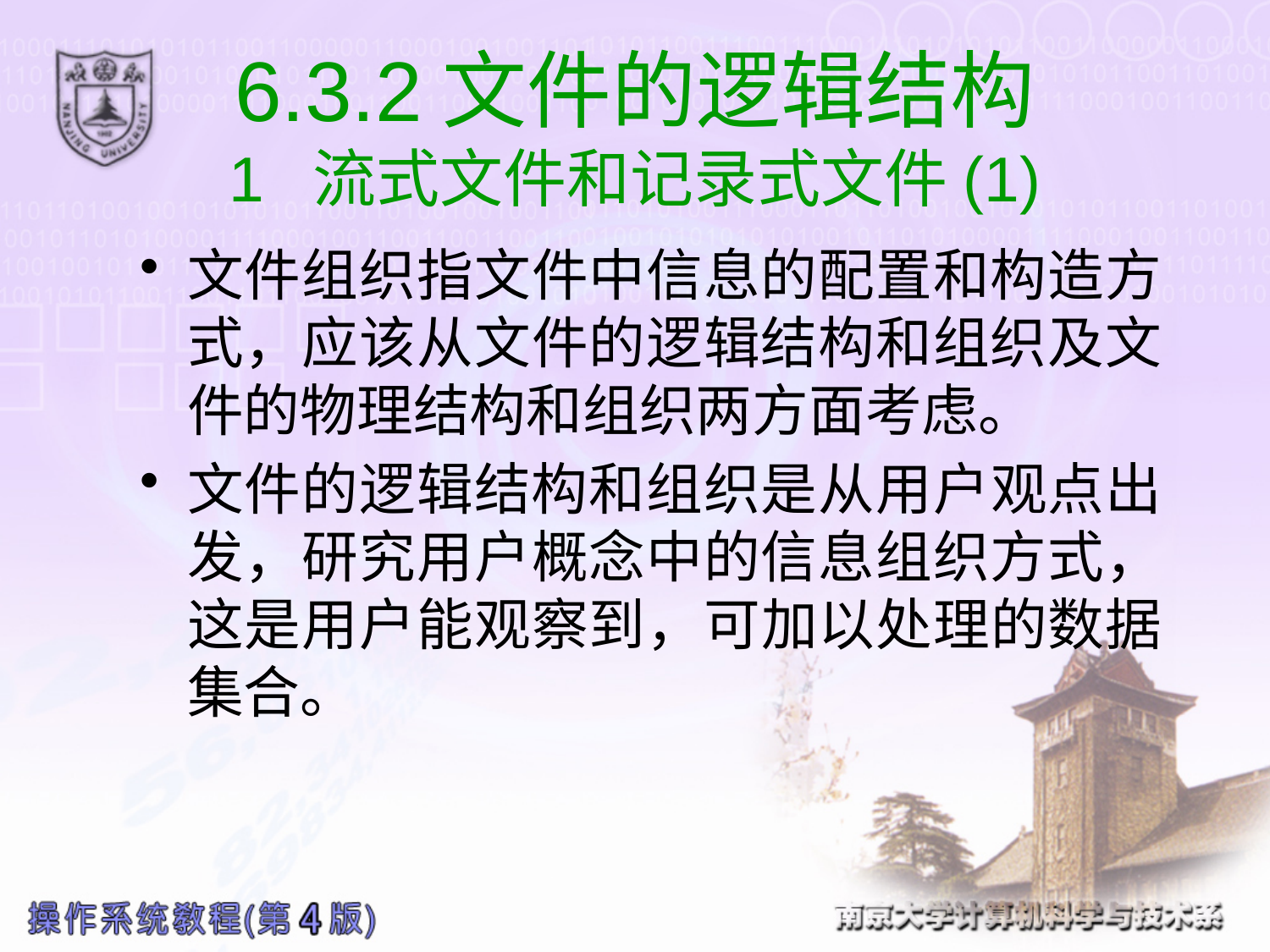

# 6.3.2文件的逻辑结构 1  流式文件和记录式文件(1)
文件组织指文件中信息的配置和构造方式，应该从文件的逻辑结构和组织及文件的物理结构和组织两方面考虑。
文件的逻辑结构和组织是从用户观点出发，研究用户概念中的信息组织方式，这是用户能观察到，可加以处理的数据集合。